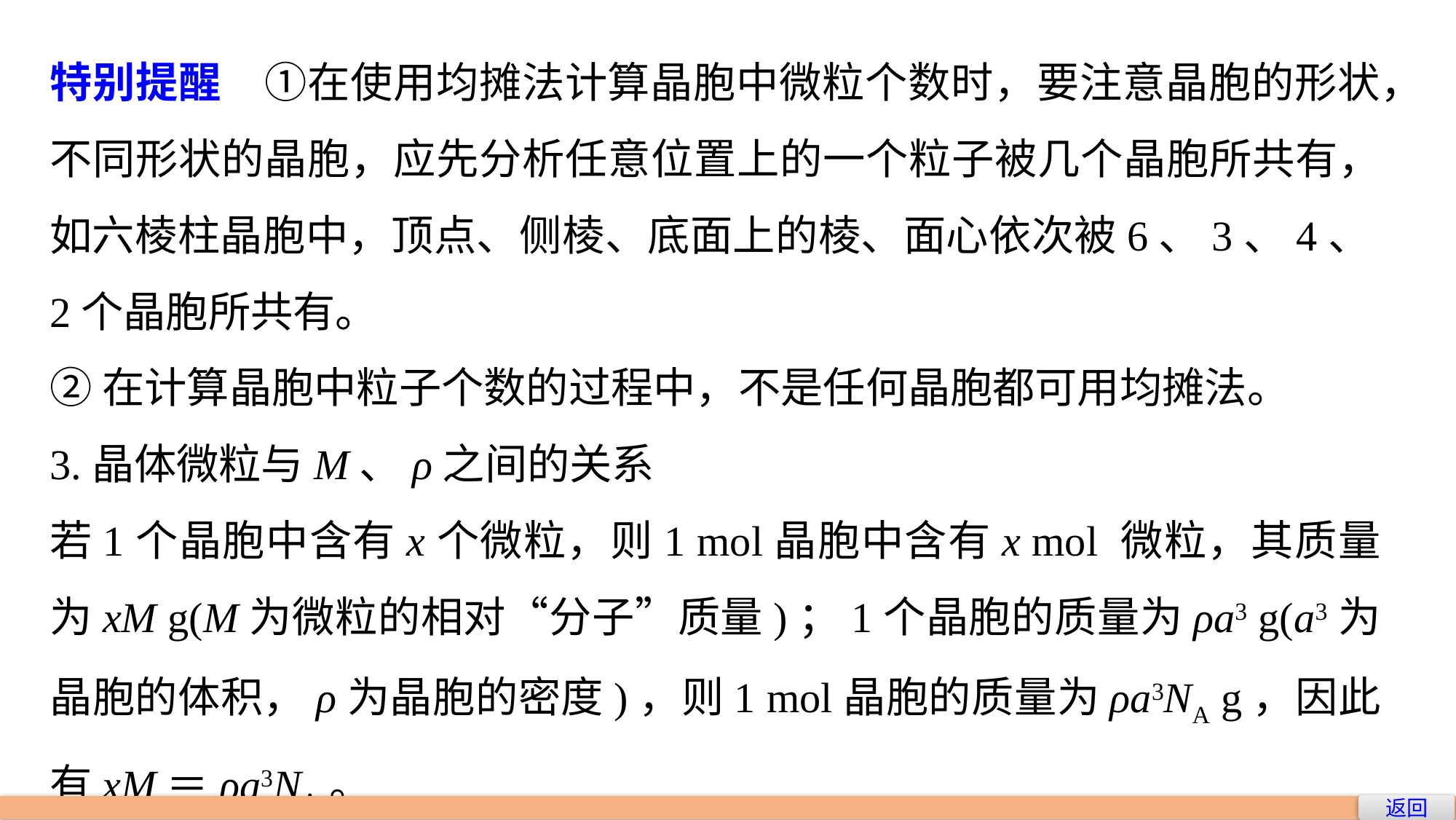

特别提醒　①在使用均摊法计算晶胞中微粒个数时，要注意晶胞的形状，不同形状的晶胞，应先分析任意位置上的一个粒子被几个晶胞所共有，如六棱柱晶胞中，顶点、侧棱、底面上的棱、面心依次被6、3、4、2个晶胞所共有。
②在计算晶胞中粒子个数的过程中，不是任何晶胞都可用均摊法。
3.晶体微粒与M、ρ之间的关系
若1个晶胞中含有x个微粒，则1 mol晶胞中含有x mol 微粒，其质量为xM g(M为微粒的相对“分子”质量)；1个晶胞的质量为ρa3 g(a3为晶胞的体积，ρ为晶胞的密度)，则1 mol晶胞的质量为ρa3NA g，因此有xM＝ρa3NA。
返回